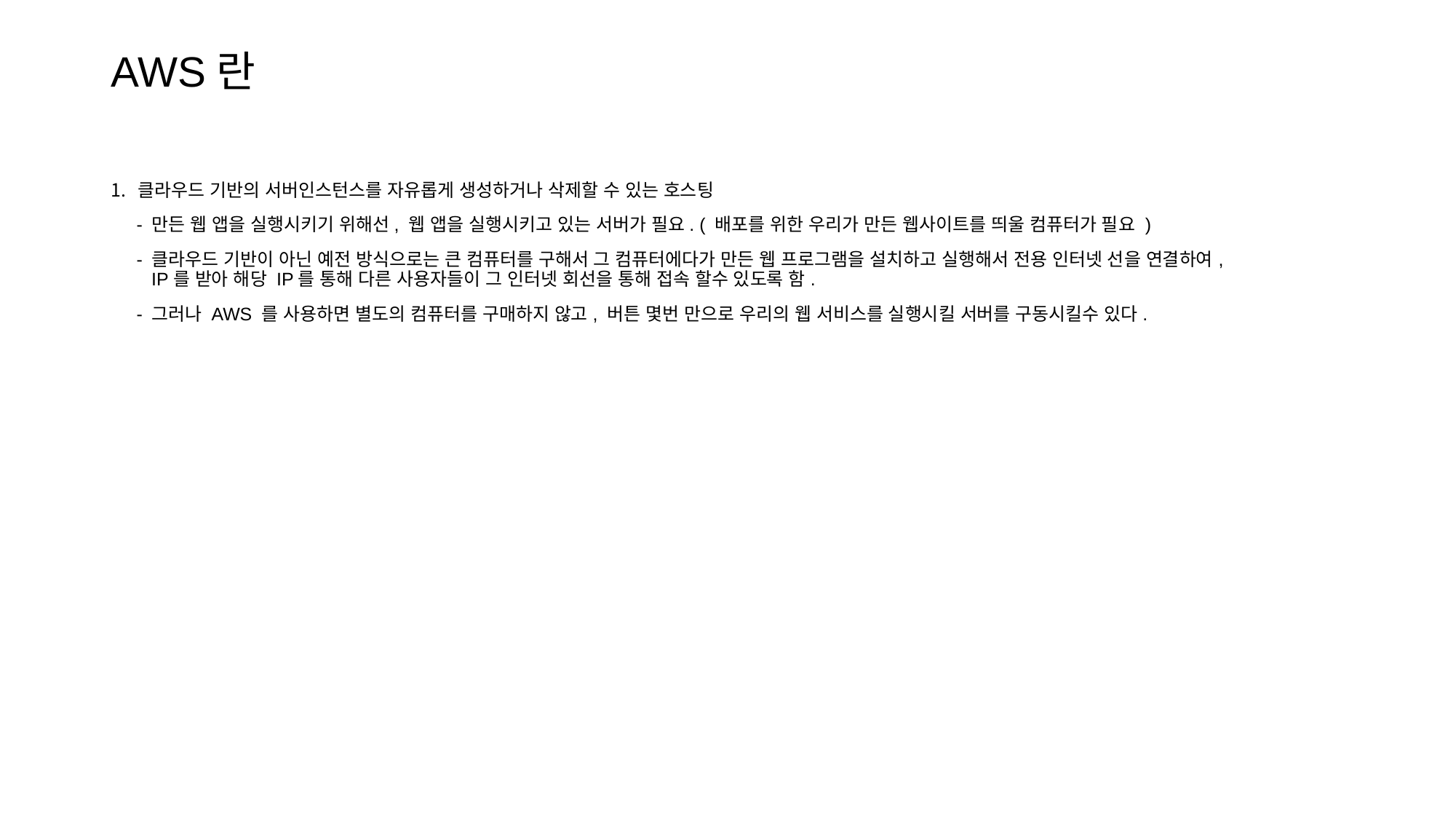

AWS란

클라우드 기반의 서버인스턴스를 자유롭게 생성하거나 삭제할 수 있는 호스팅
     - 만든 웹 앱을 실행시키기 위해선, 웹 앱을 실행시키고 있는 서버가 필요. ( 배포를 위한 우리가 만든 웹사이트를 띄울 컴퓨터가 필요 )
     - 클라우드 기반이 아닌 예전 방식으로는 큰 컴퓨터를 구해서 그 컴퓨터에다가 만든 웹 프로그램을 설치하고 실행해서 전용 인터넷 선을 연결하여,
        IP를 받아 해당 IP를 통해 다른 사용자들이 그 인터넷 회선을 통해 접속 할수 있도록 함.
     - 그러나 AWS 를 사용하면 별도의 컴퓨터를 구매하지 않고, 버튼 몇번 만으로 우리의 웹 서비스를 실행시킬 서버를 구동시킬수 있다.